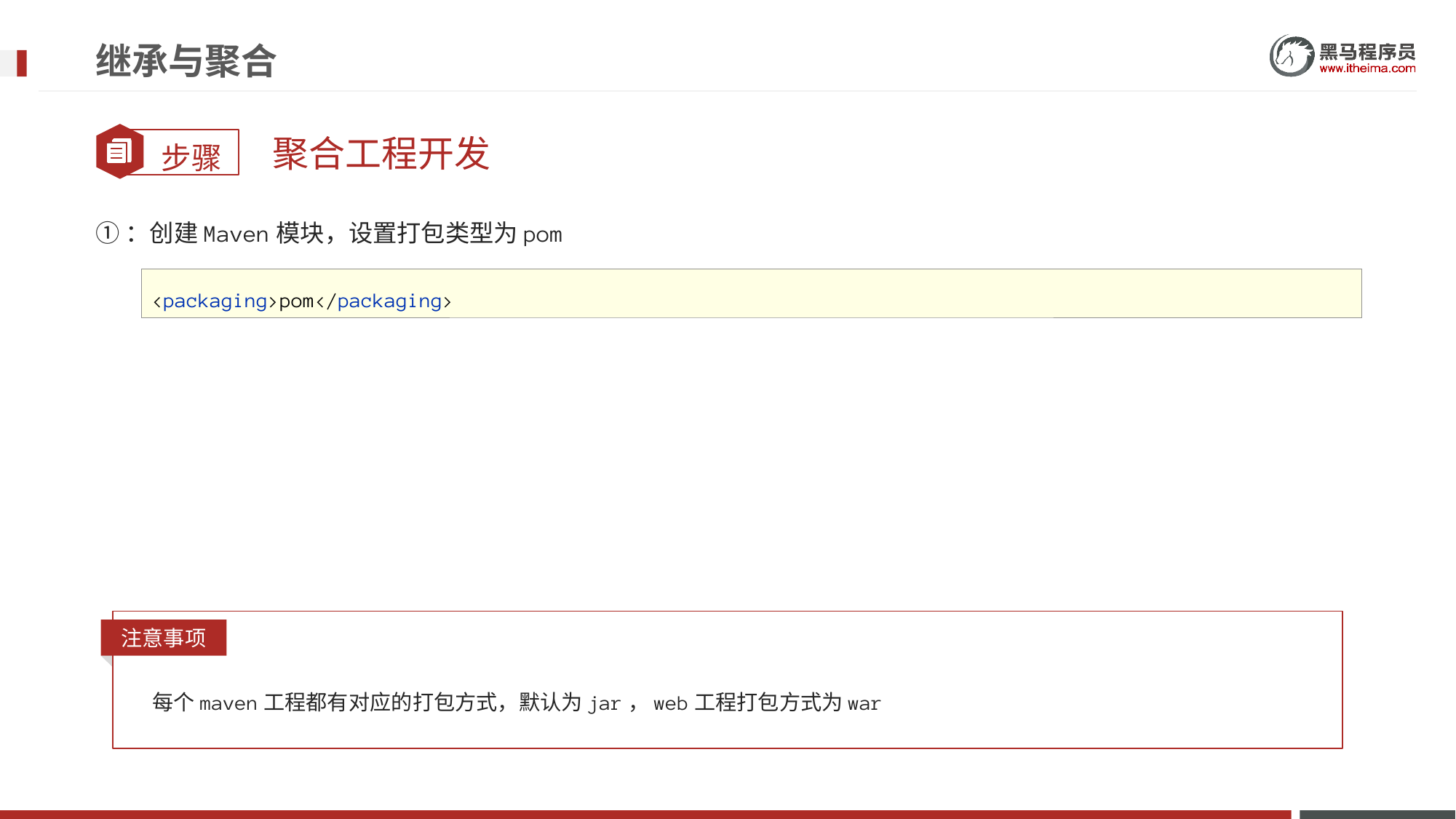

# 继承与聚合
聚合工程开发
①：创建Maven模块，设置打包类型为pom
<packaging>pom</packaging>

注意事项

每个maven工程都有对应的打包方式，默认为jar，web工程打包方式为war